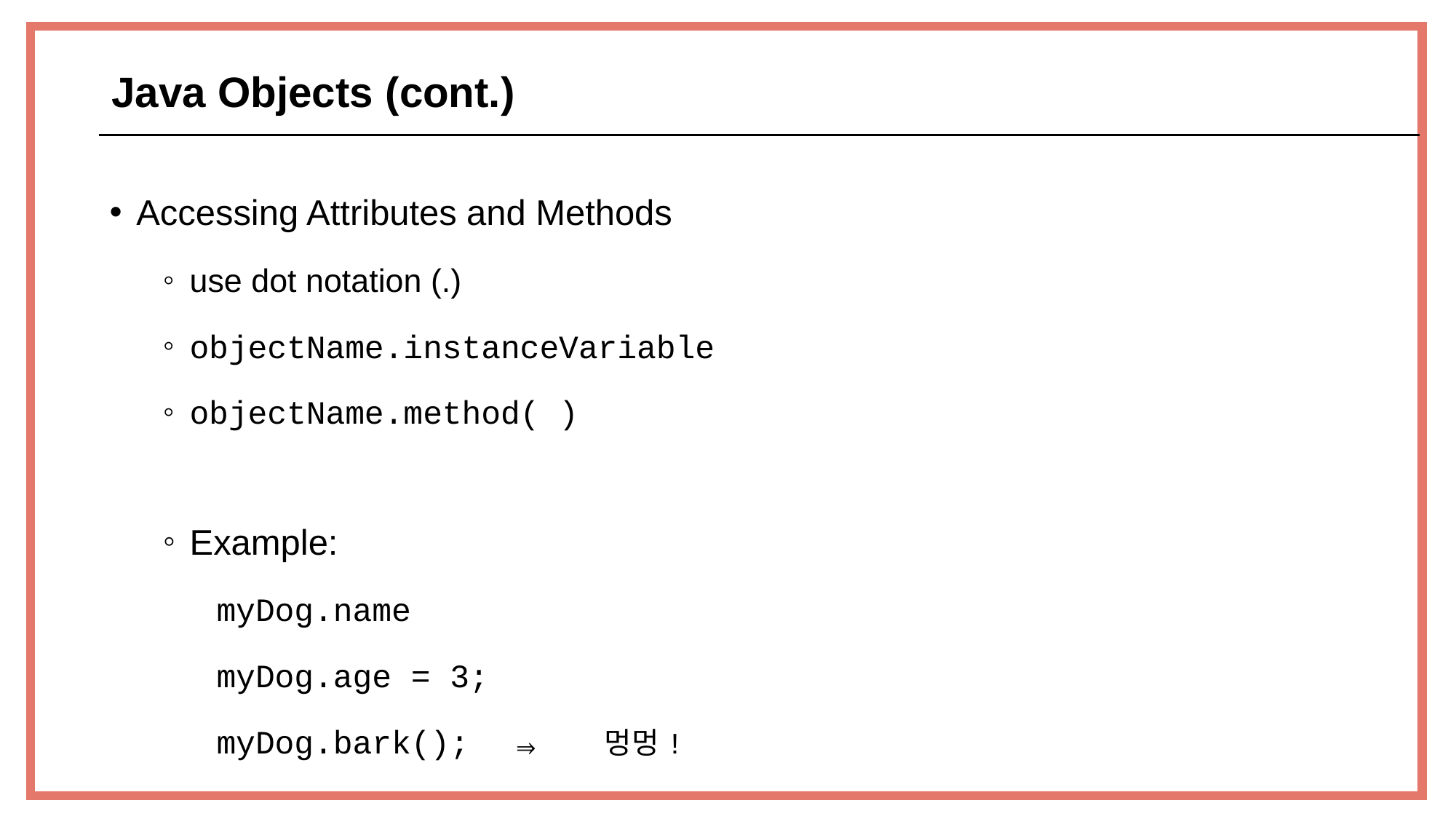

Java Objects (cont.)
Accessing Attributes and Methods
use dot notation (.)
objectName.instanceVariable
objectName.method( )

Example:
myDog.name
myDog.age = 3;
myDog.bark();  ⇒   멍멍!

46